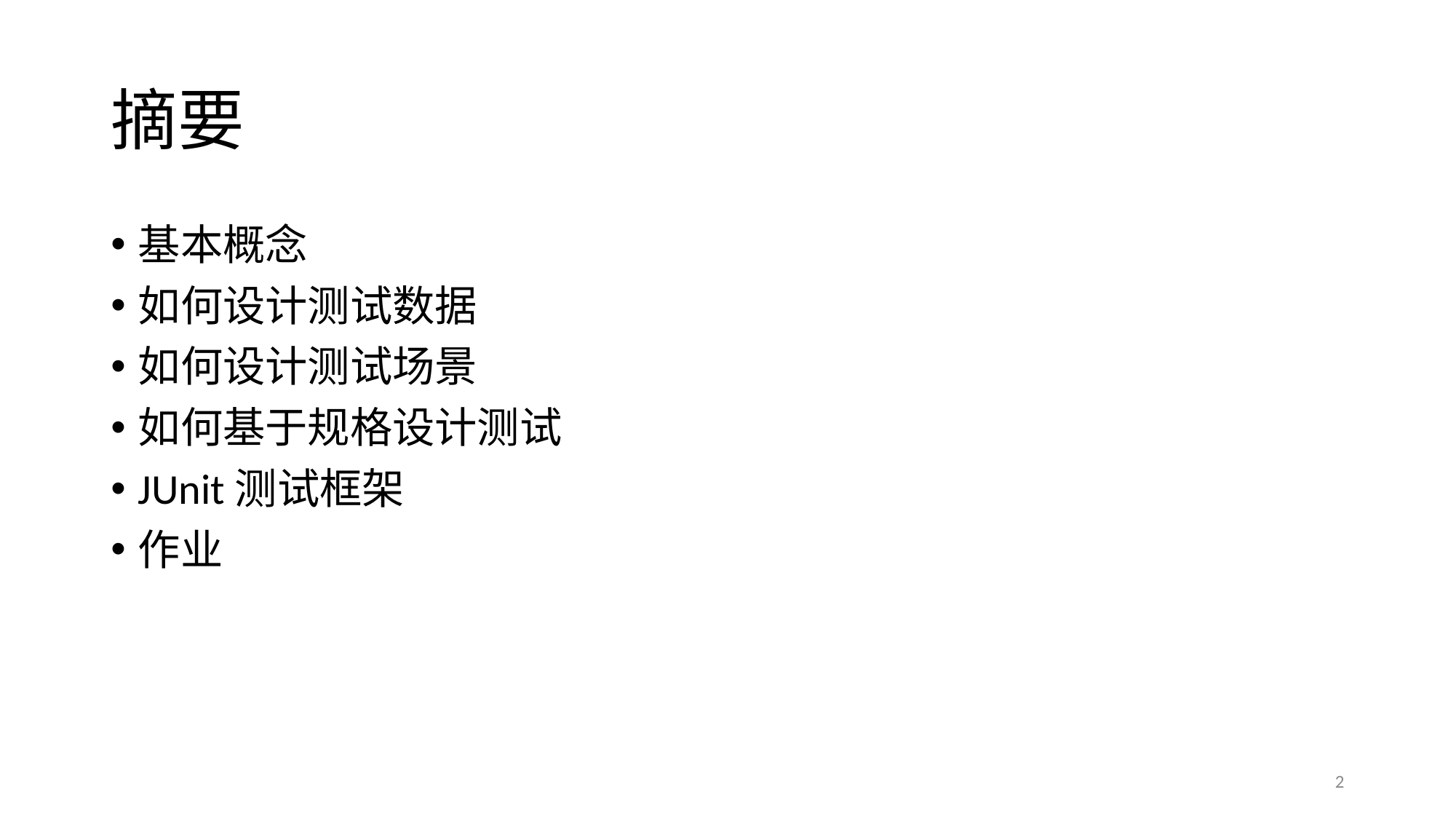

# 摘要
基本概念
如何设计测试数据
如何设计测试场景
如何基于规格设计测试
JUnit测试框架
作业
2